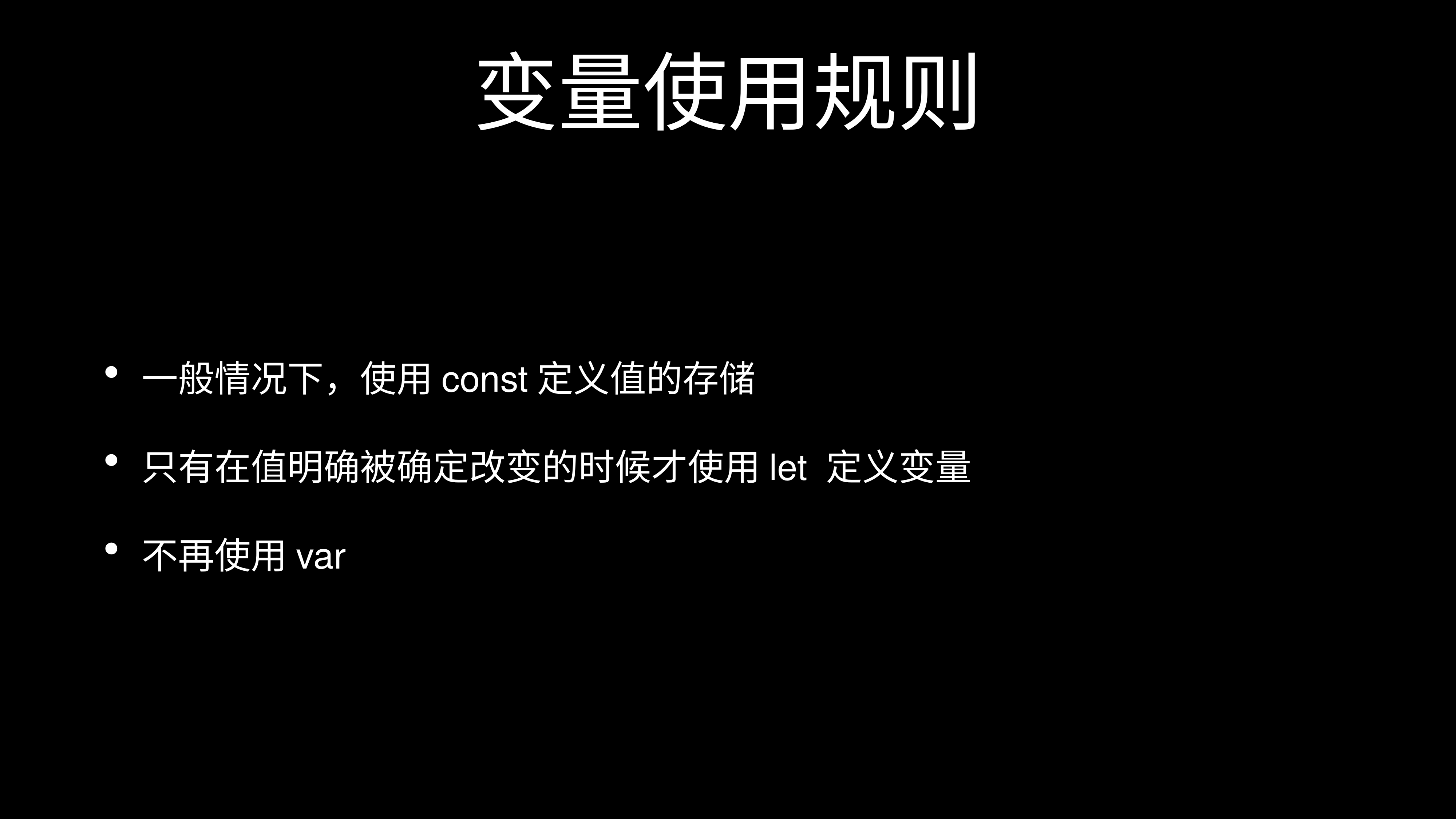

# 变量使用规则
一般情况下，使用const定义值的存储
只有在值明确被确定改变的时候才使用let 定义变量
不再使用var